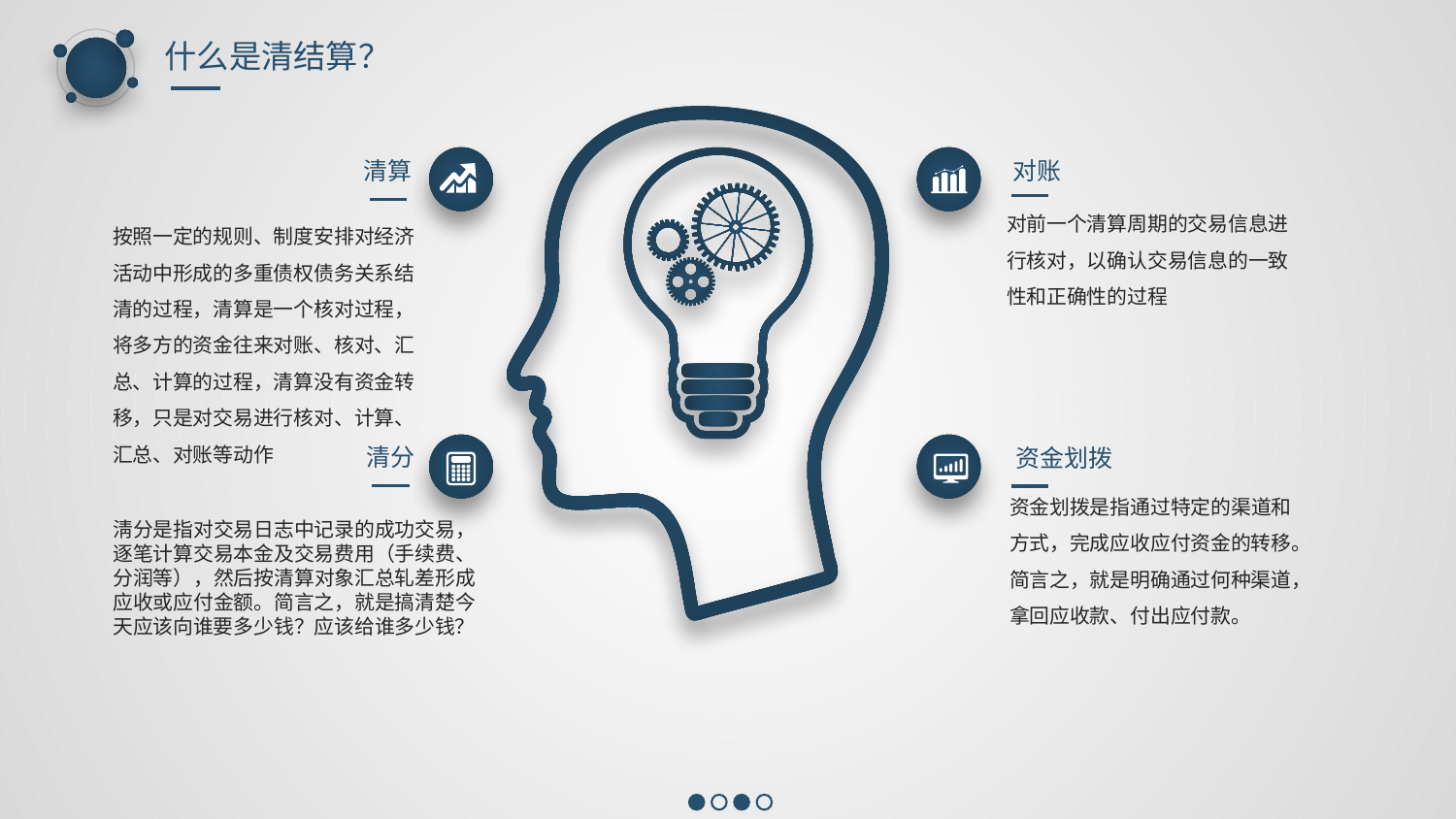

什么是清结算？

清算
对账

对前一个清算周期的交易信息进行核对，以确认交易信息的一致性和正确性的过程
按照一定的规则、制度安排对经济活动中形成的多重债权债务关系结清的过程，清算是一个核对过程，将多方的资金往来对账、核对、汇总、计算的过程，清算没有资金转移，只是对交易进行核对、计算、汇总、对账等动作
清分

资金划拨

资金划拨是指通过特定的渠道和方式，完成应收应付资金的转移。简言之，就是明确通过何种渠道，拿回应收款、付出应付款。

淸分是指对交易日志中记录的成功交易，逐笔计算交易本金及交易费用（手续费、分润等），然后按清算对象汇总轧差形成应收或应付金额。简言之，就是搞清楚今天应该向谁要多少钱？应该给谁多少钱？